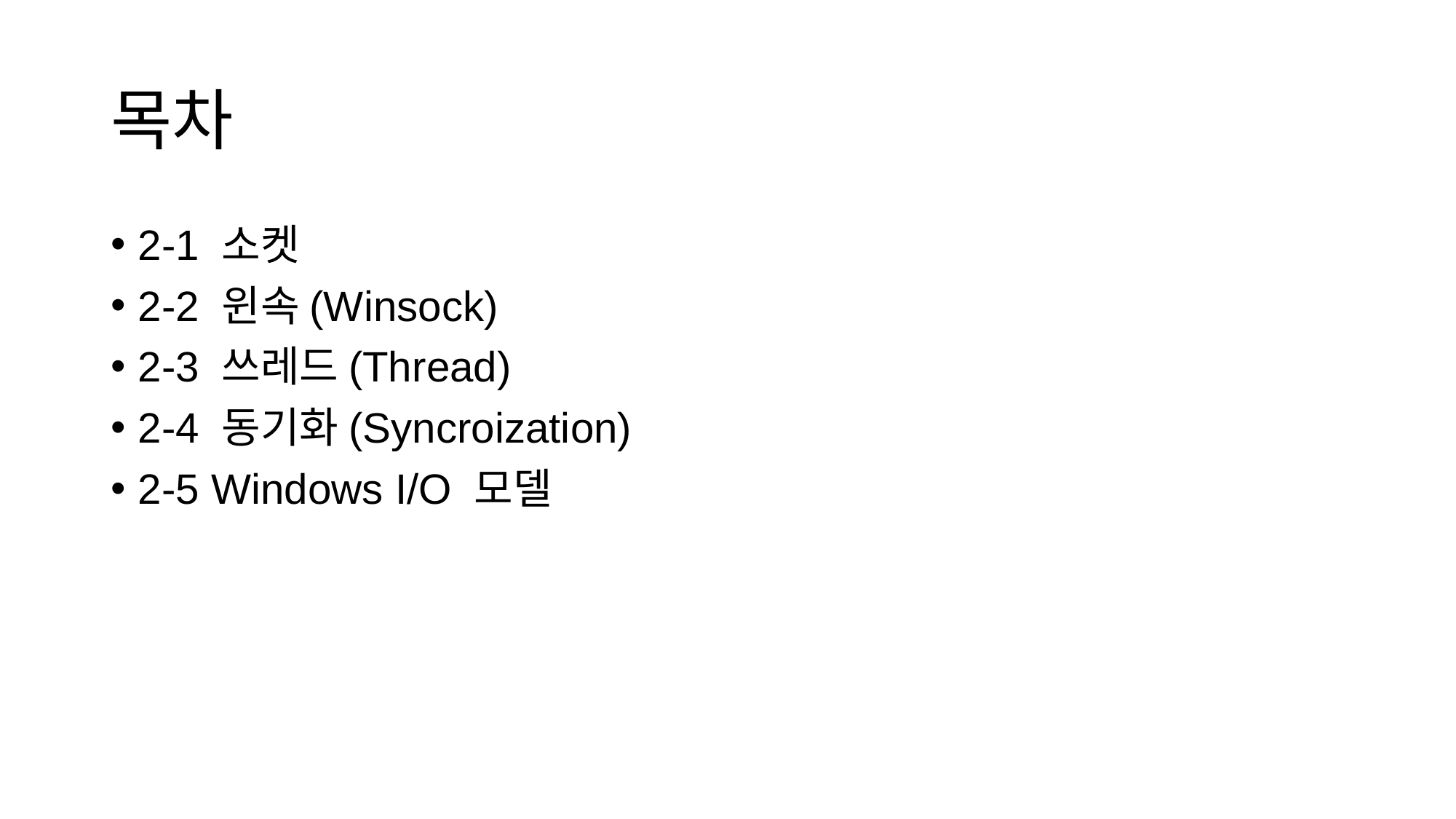

# 목차
2-1 소켓
2-2 윈속(Winsock)
2-3 쓰레드(Thread)
2-4 동기화(Syncroization)
2-5 Windows I/O 모델